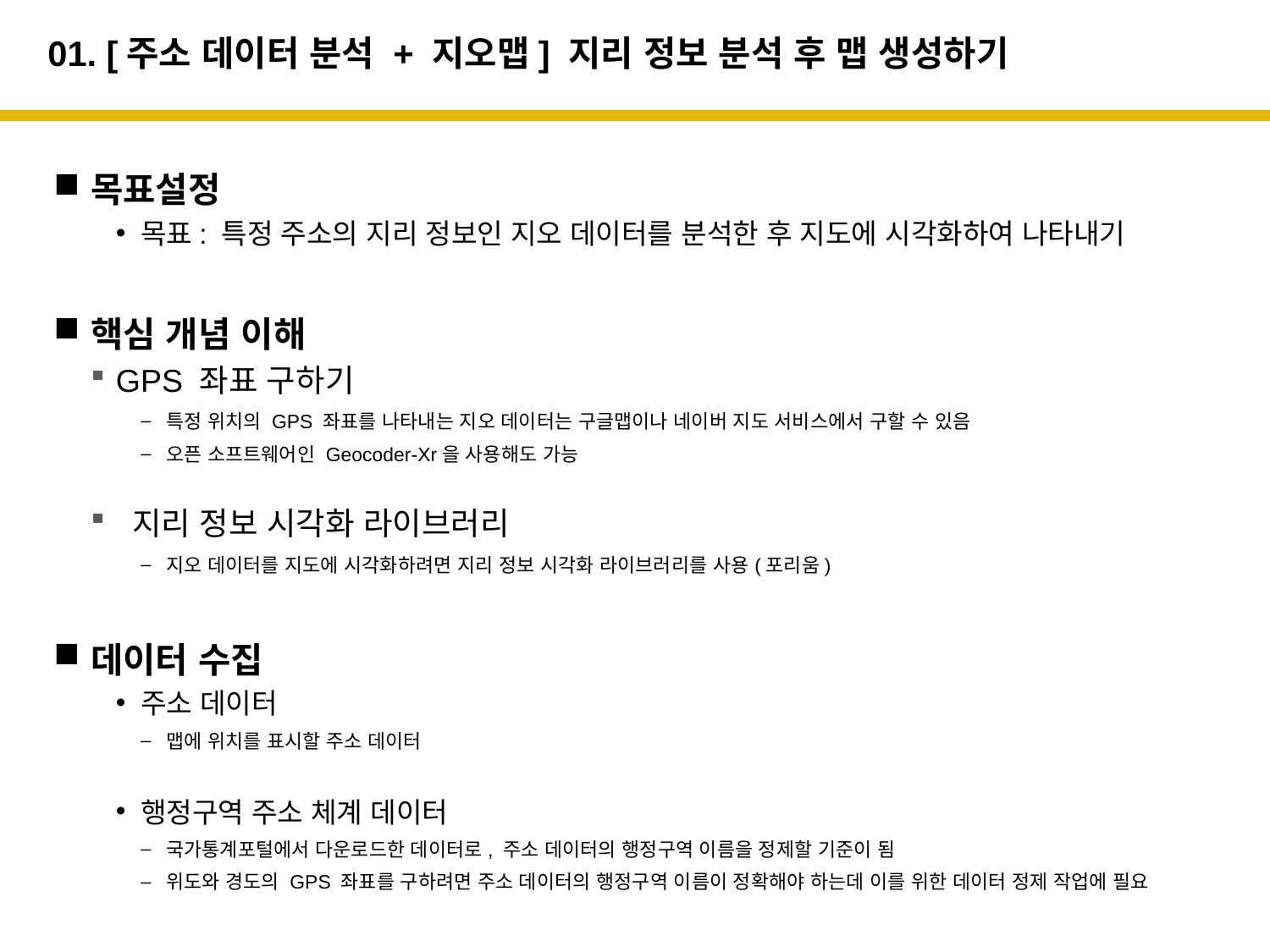

# 01. [주소 데이터 분석 + 지오맵] 지리 정보 분석 후 맵 생성하기
목표설정
목표: 특정 주소의 지리 정보인 지오 데이터를 분석한 후 지도에 시각화하여 나타내기

핵심 개념 이해
GPS 좌표 구하기
특정 위치의 GPS 좌표를 나타내는 지오 데이터는 구글맵이나 네이버 지도 서비스에서 구할 수 있음
오픈 소프트웨어인 Geocoder-Xr을 사용해도 가능

 지리 정보 시각화 라이브러리
지오 데이터를 지도에 시각화하려면 지리 정보 시각화 라이브러리를 사용(포리움)

데이터 수집
주소 데이터
맵에 위치를 표시할 주소 데이터

행정구역 주소 체계 데이터
국가통계포털에서 다운로드한 데이터로, 주소 데이터의 행정구역 이름을 정제할 기준이 됨
위도와 경도의 GPS 좌표를 구하려면 주소 데이터의 행정구역 이름이 정확해야 하는데 이를 위한 데이터 정제 작업에 필요